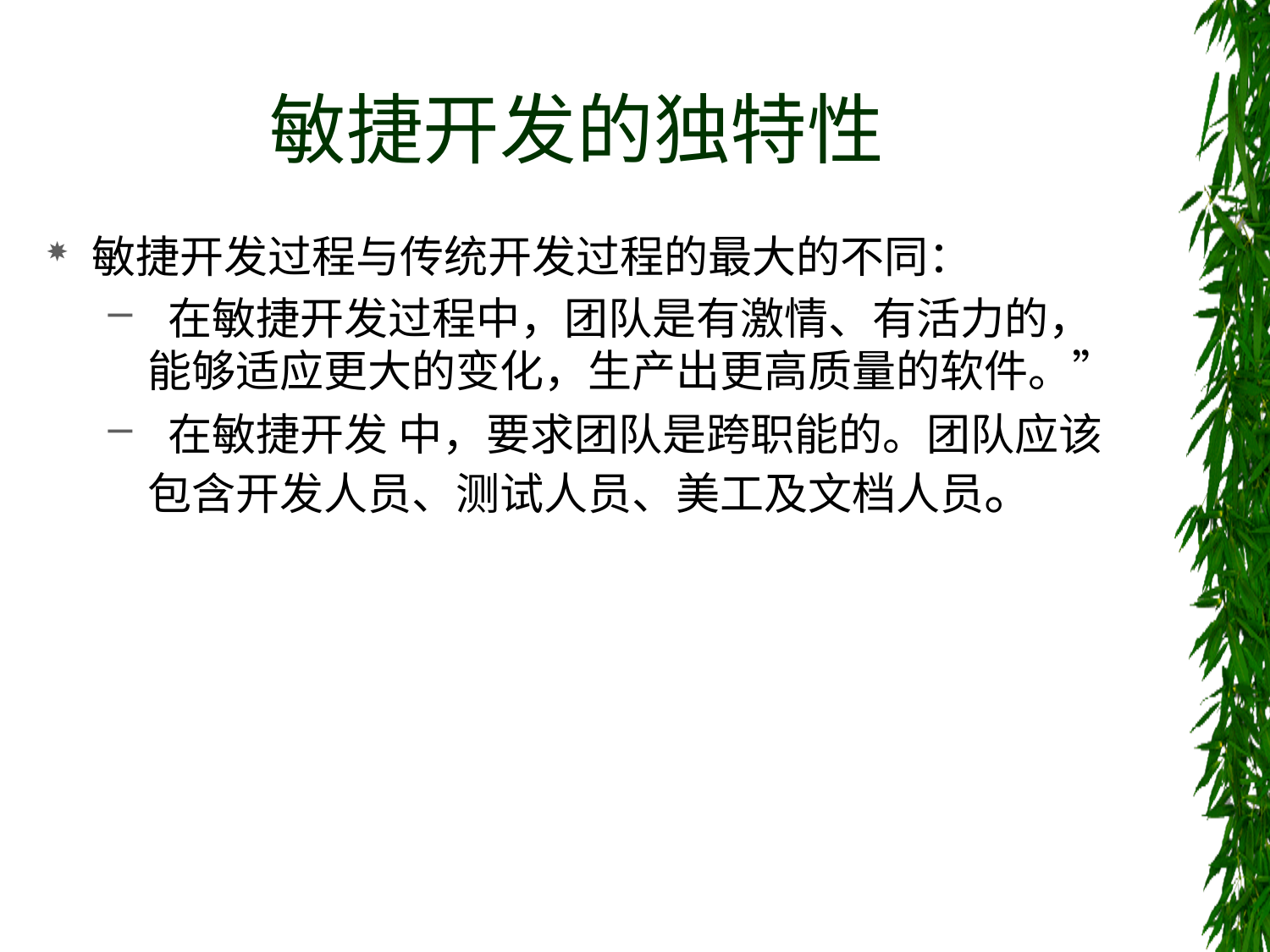

# 敏捷开发的独特性
敏捷开发过程与传统开发过程的最大的不同：
 在敏捷开发过程中，团队是有激情、有活力的，能够适应更大的变化，生产出更高质量的软件。”
 在敏捷开发 中，要求团队是跨职能的。团队应该包含开发人员、测试人员、美工及文档人员。